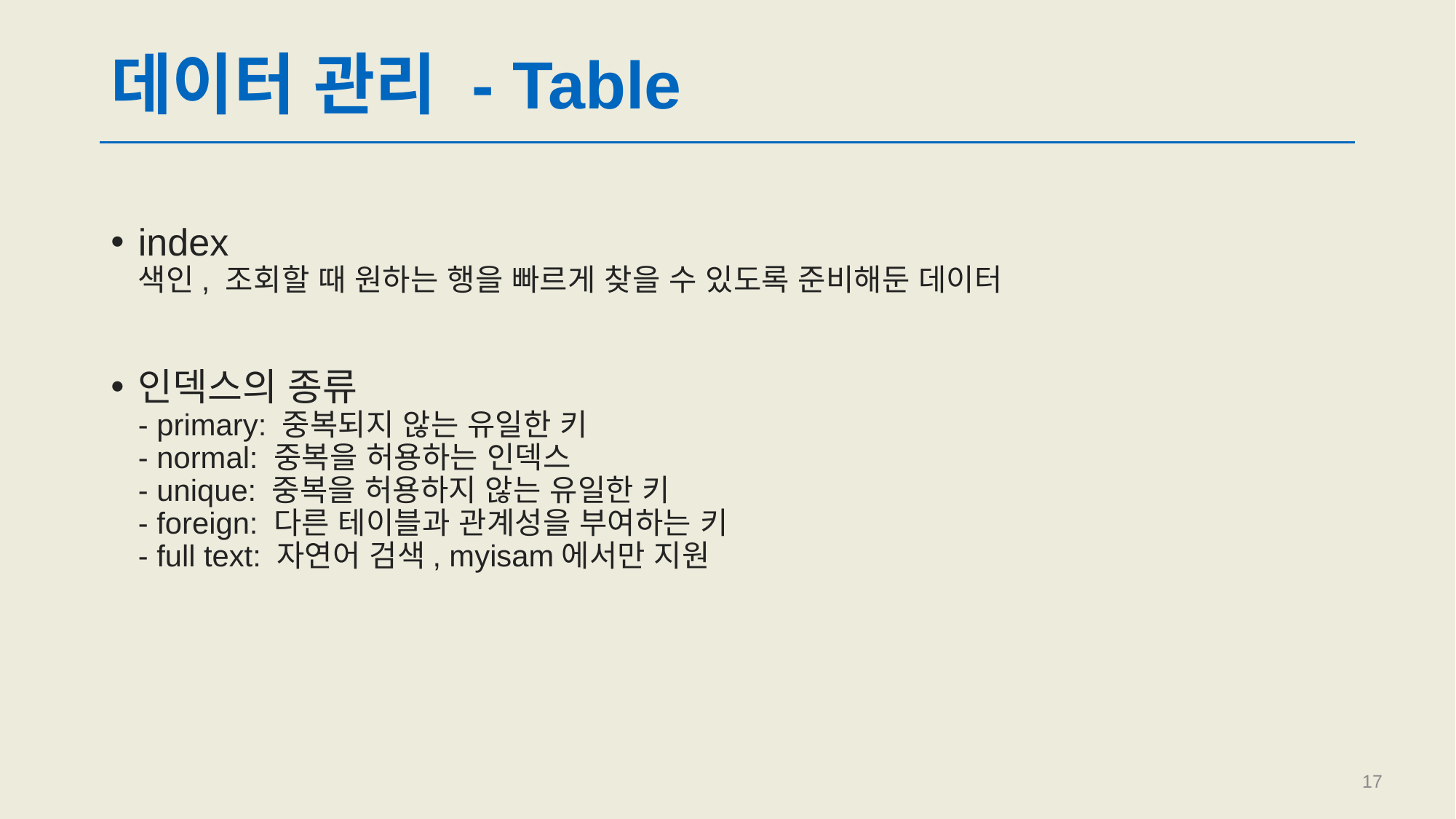

# 데이터 관리 - Table
index
색인, 조회할 때 원하는 행을 빠르게 찾을 수 있도록 준비해둔 데이터

인덱스의 종류
- primary: 중복되지 않는 유일한 키
- normal: 중복을 허용하는 인덱스
- unique: 중복을 허용하지 않는 유일한 키
- foreign: 다른 테이블과 관계성을 부여하는 키
- full text: 자연어 검색, myisam에서만 지원

17